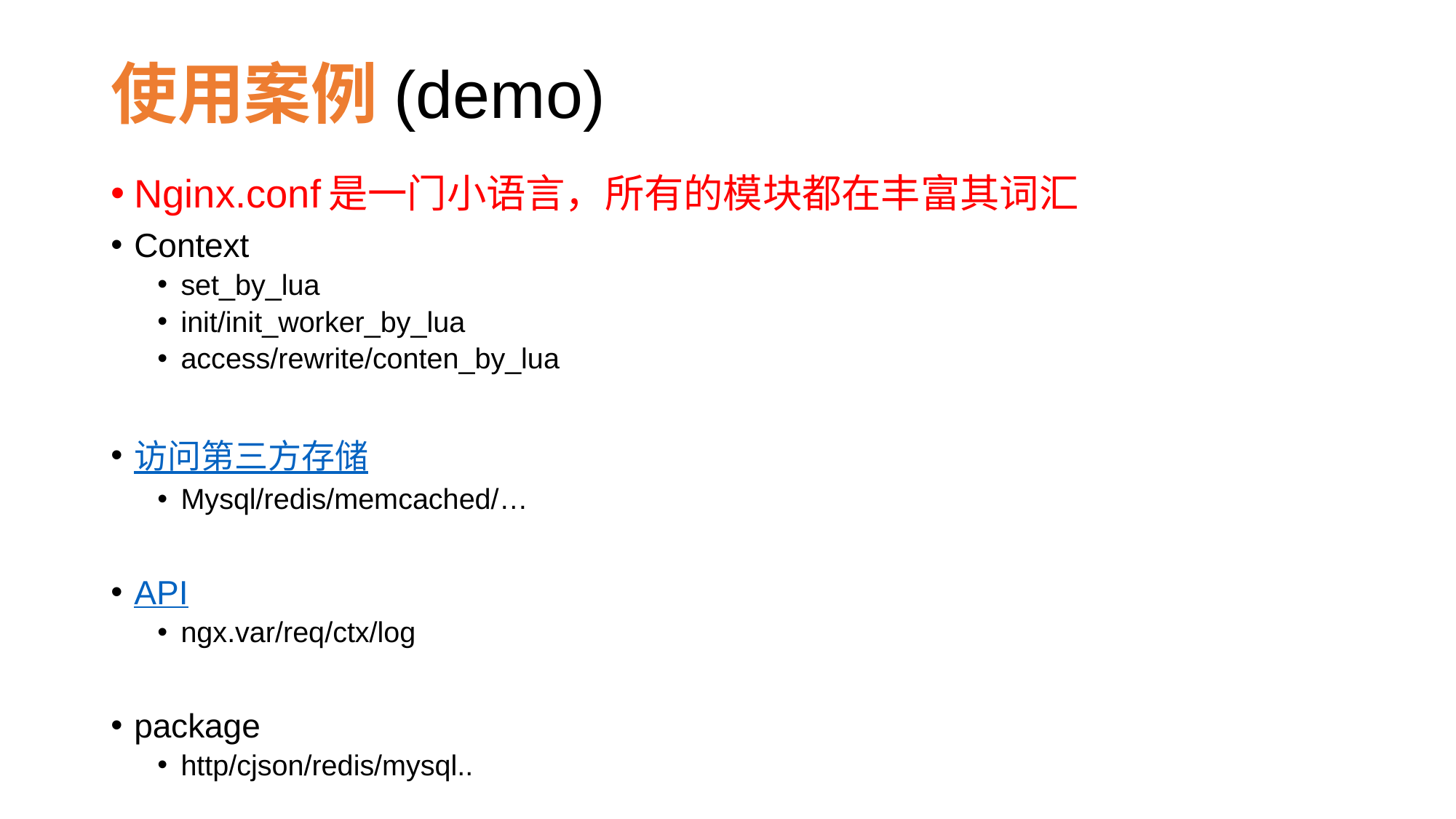

# 使用案例(demo)
Nginx.conf是一门小语言，所有的模块都在丰富其词汇
Context
set_by_lua
init/init_worker_by_lua
access/rewrite/conten_by_lua

访问第三方存储
Mysql/redis/memcached/…

API
ngx.var/req/ctx/log

package
http/cjson/redis/mysql..